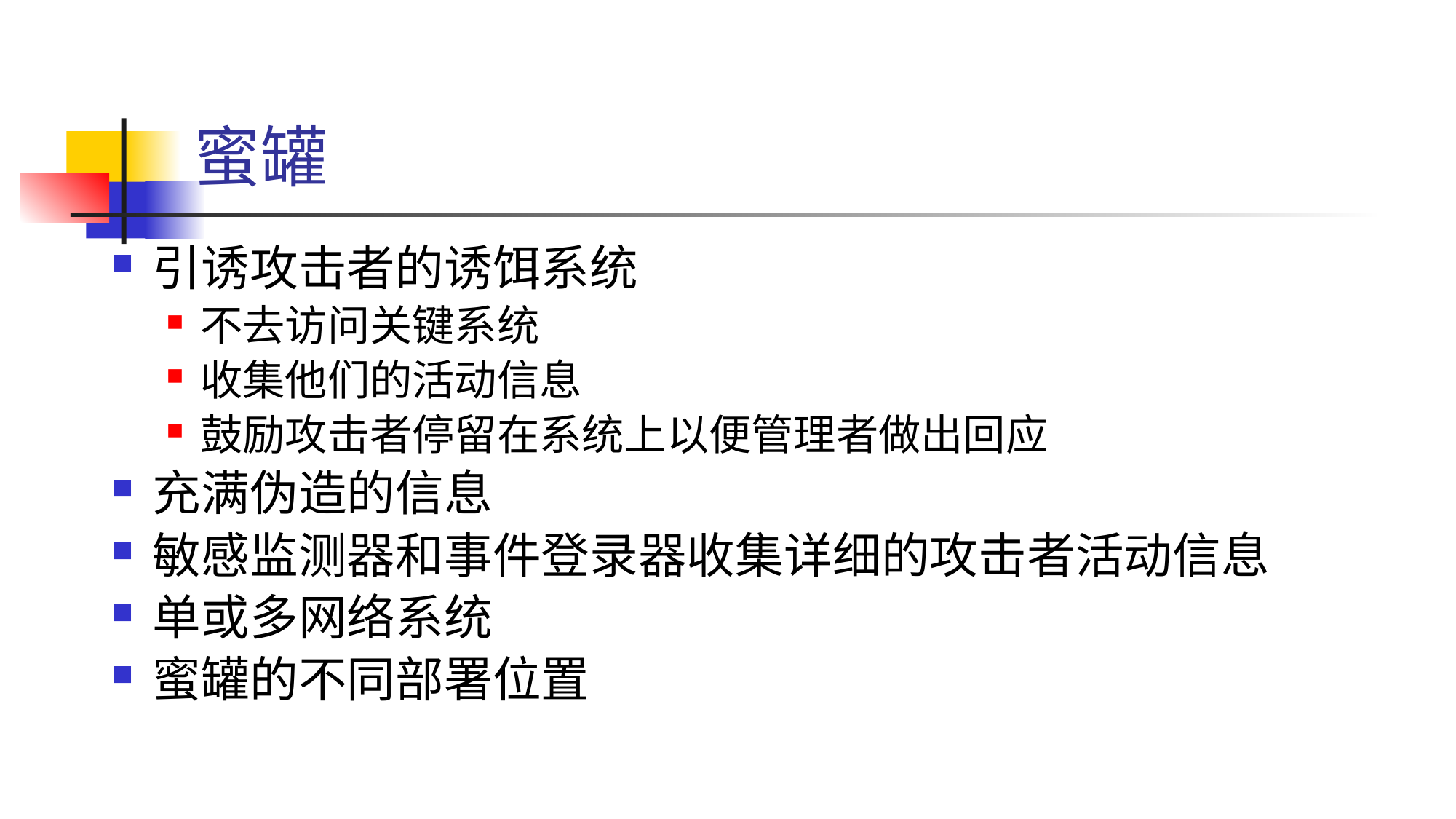

# 蜜罐
引诱攻击者的诱饵系统
不去访问关键系统
收集他们的活动信息
鼓励攻击者停留在系统上以便管理者做出回应
充满伪造的信息
敏感监测器和事件登录器收集详细的攻击者活动信息
单或多网络系统
蜜罐的不同部署位置